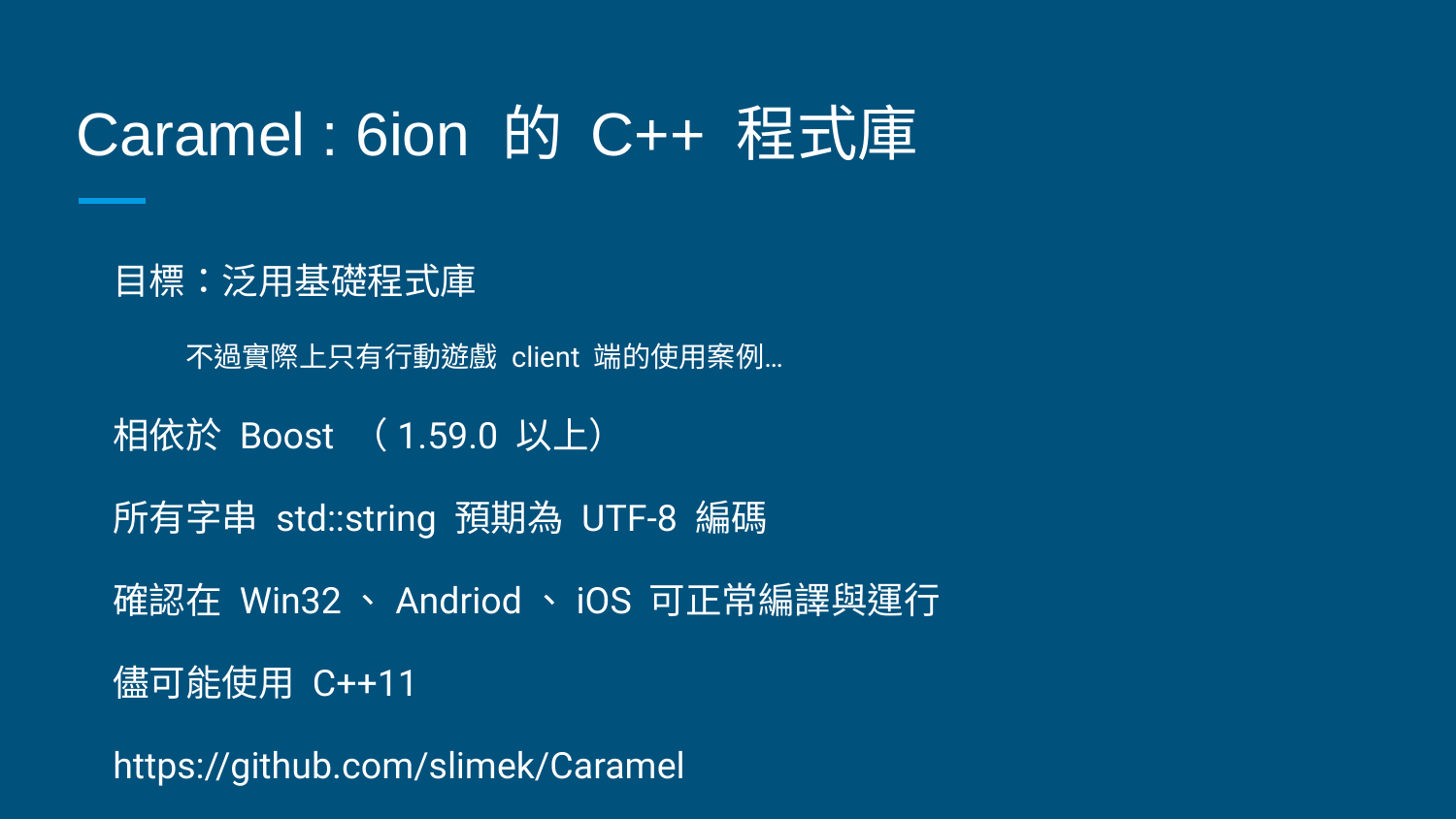

# Caramel : 6ion 的 C++ 程式庫
目標：泛用基礎程式庫
不過實際上只有行動遊戲 client 端的使用案例…
相依於 Boost （1.59.0 以上）
所有字串 std::string 預期為 UTF-8 編碼
確認在 Win32、Andriod、iOS 可正常編譯與運行
儘可能使用 C++11
https://github.com/slimek/Caramel